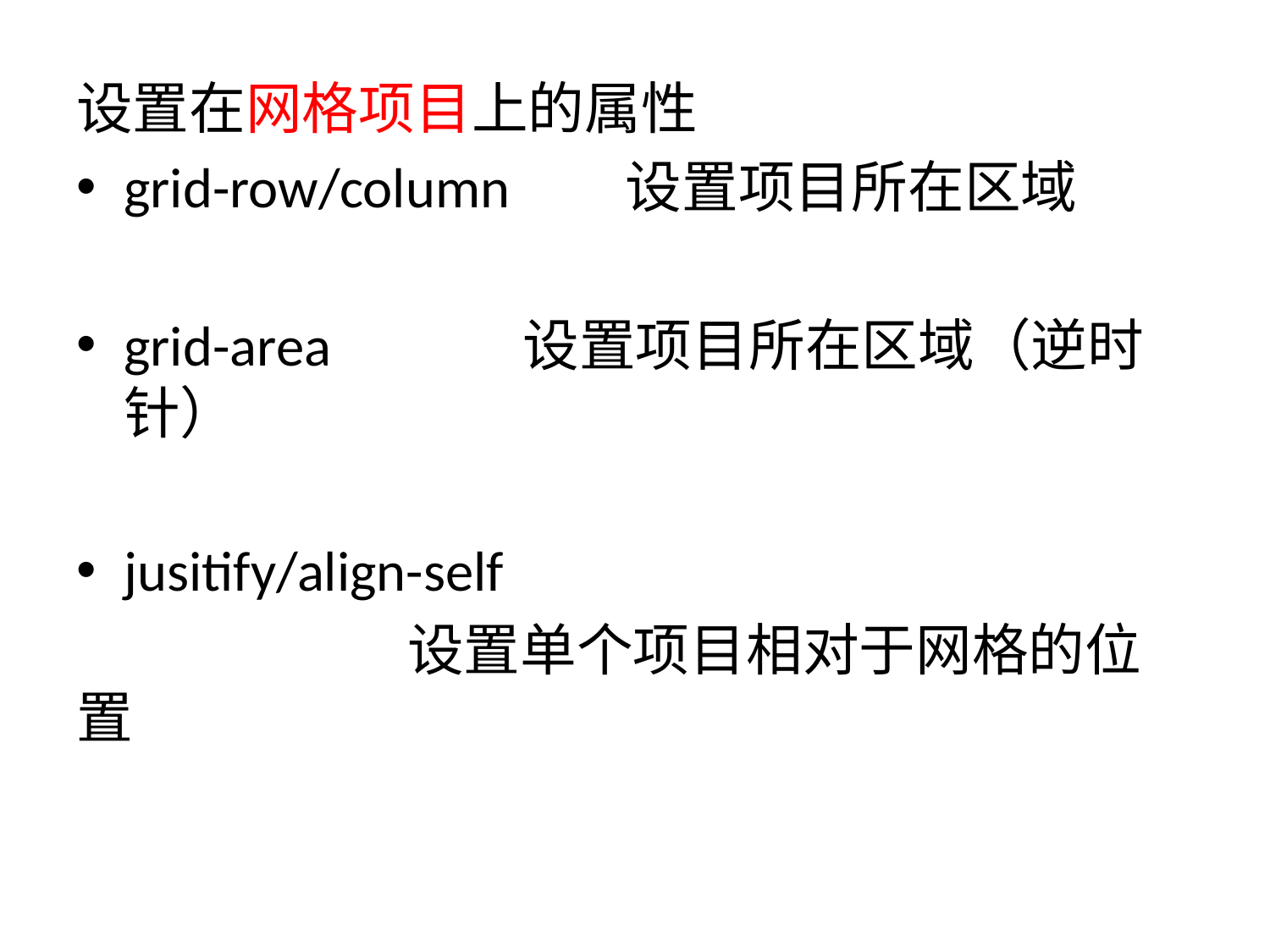

设置在网格项目上的属性
grid-row/column        设置项目所在区域

grid-area              设置项目所在区域（逆时针）

jusitify/align-self
                         设置单个项目相对于网格的位置